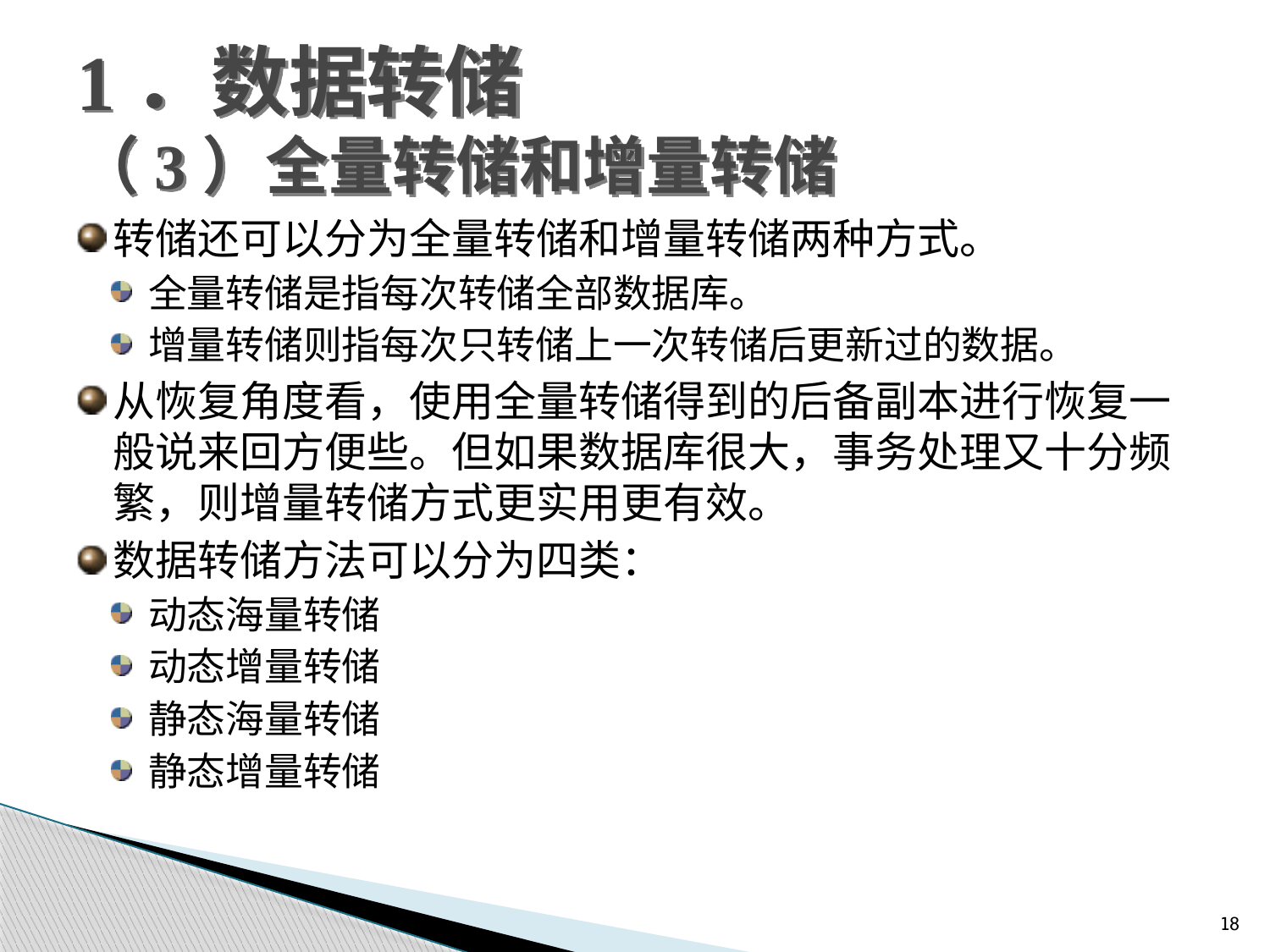

# 1．数据转储 （3）全量转储和增量转储
转储还可以分为全量转储和增量转储两种方式。
全量转储是指每次转储全部数据库。
增量转储则指每次只转储上一次转储后更新过的数据。
从恢复角度看，使用全量转储得到的后备副本进行恢复一般说来回方便些。但如果数据库很大，事务处理又十分频繁，则增量转储方式更实用更有效。
数据转储方法可以分为四类：
动态海量转储
动态增量转储
静态海量转储
静态增量转储
18